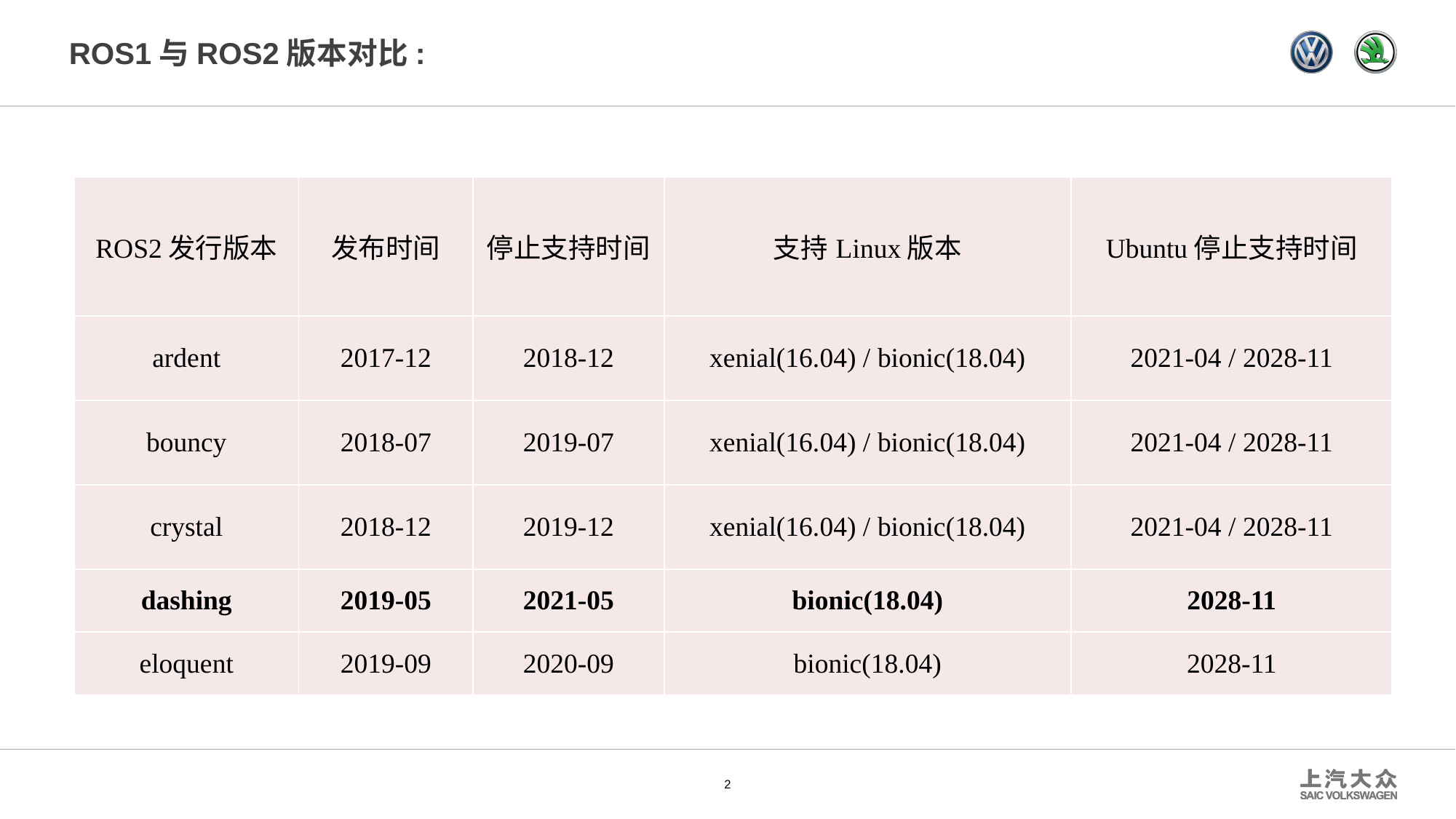

# ROS1与ROS2版本对比:
| ROS2发行版本 | 发布时间 | 停止支持时间 | 支持Linux版本 | Ubuntu停止支持时间 |
| --- | --- | --- | --- | --- |
| ardent | 2017-12 | 2018-12 | xenial(16.04) / bionic(18.04) | 2021-04 / 2028-11 |
| bouncy | 2018-07 | 2019-07 | xenial(16.04) / bionic(18.04) | 2021-04 / 2028-11 |
| crystal | 2018-12 | 2019-12 | xenial(16.04) / bionic(18.04) | 2021-04 / 2028-11 |
| dashing | 2019-05 | 2021-05 | bionic(18.04) | 2028-11 |
| eloquent | 2019-09 | 2020-09 | bionic(18.04) | 2028-11 |
2